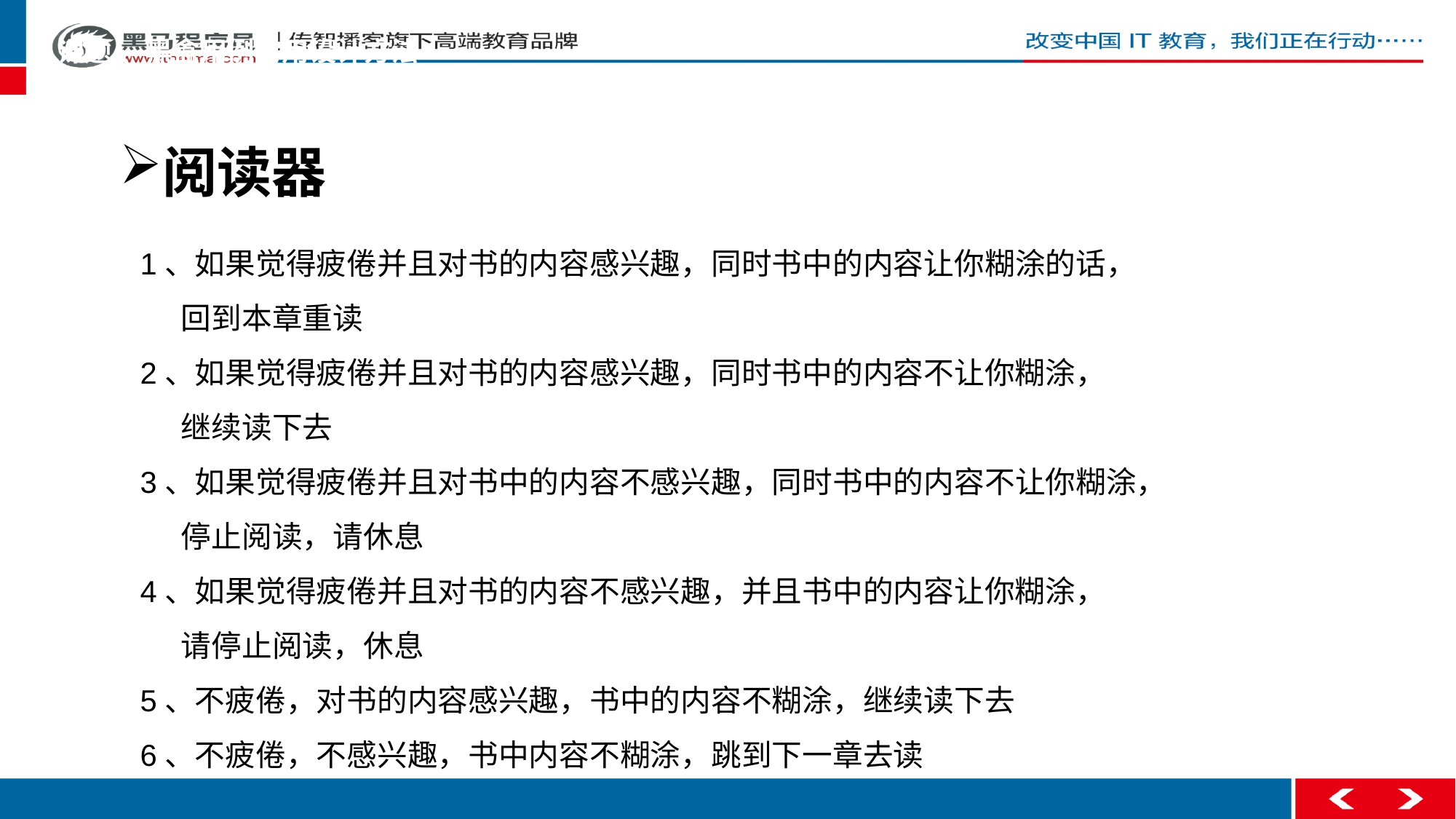

课题 、黑盒用例常用设计方法
阅读器

1、如果觉得疲倦并且对书的内容感兴趣，同时书中的内容让你糊涂的话，
     回到本章重读
2、如果觉得疲倦并且对书的内容感兴趣，同时书中的内容不让你糊涂，
     继续读下去
3、如果觉得疲倦并且对书中的内容不感兴趣，同时书中的内容不让你糊涂，
     停止阅读，请休息
4、如果觉得疲倦并且对书的内容不感兴趣，并且书中的内容让你糊涂，
     请停止阅读，休息
5、不疲倦，对书的内容感兴趣，书中的内容不糊涂，继续读下去
6、不疲倦，不感兴趣，书中内容不糊涂，跳到下一章去读